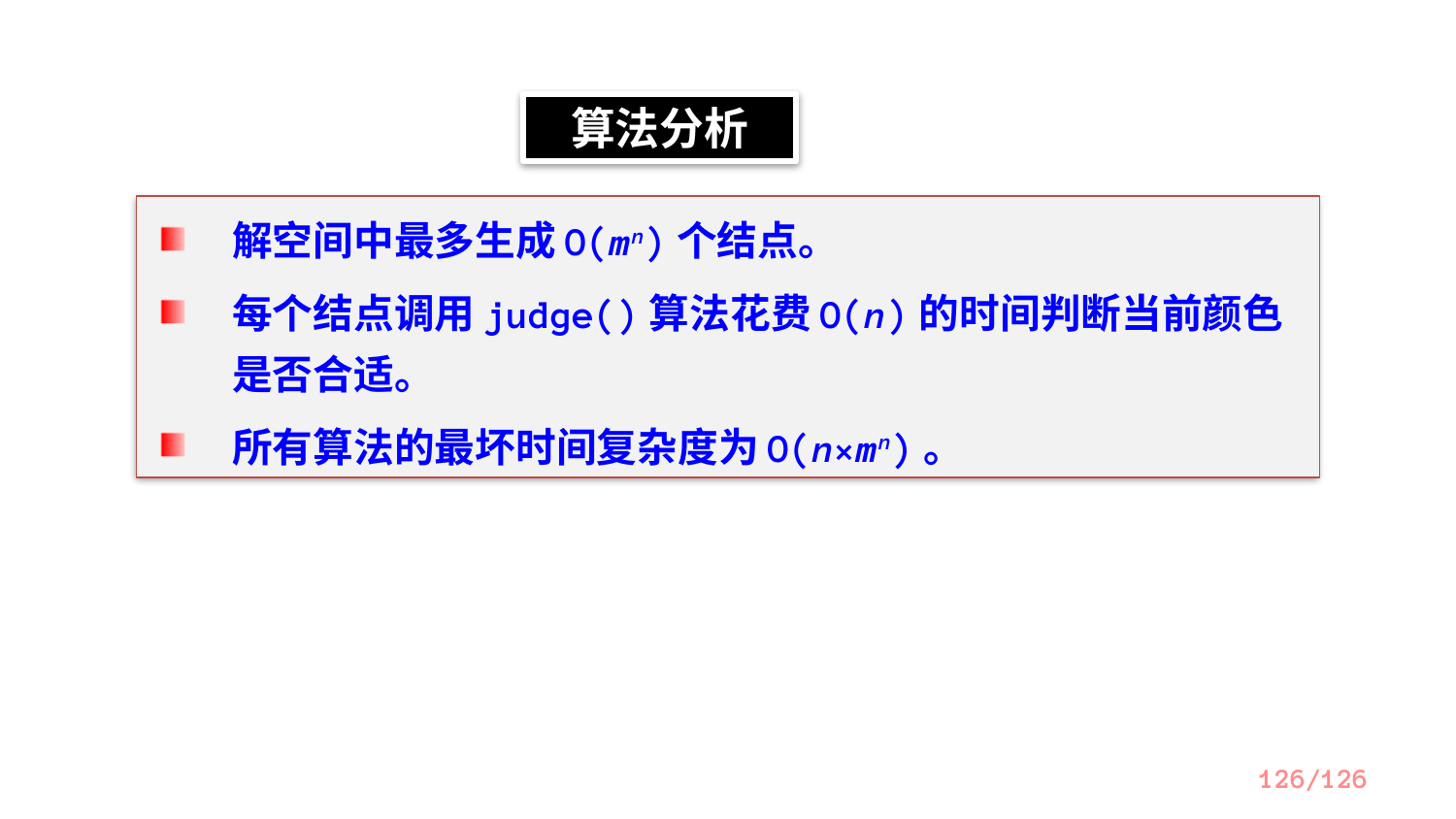

算法分析
解空间中最多生成O(mn)个结点。
每个结点调用judge()算法花费O(n)的时间判断当前颜色是否合适。
所有算法的最坏时间复杂度为O(n×mn)。
126/126